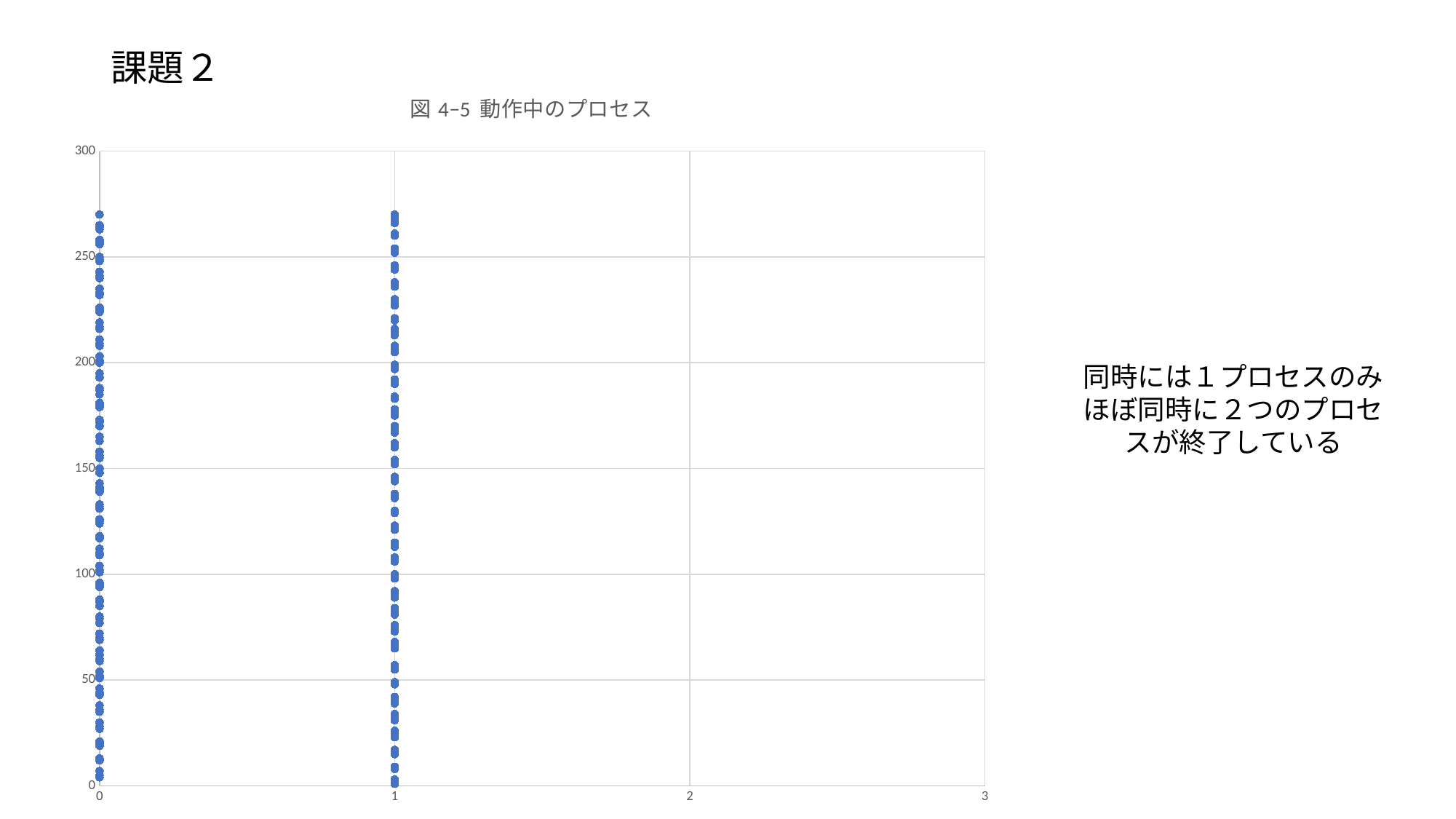

# 課題２

### Chart: 図4−5 動作中のプロセス

| Category |  |
|---|---|
同時には１プロセスのみ
ほぼ同時に２つのプロセスが終了している